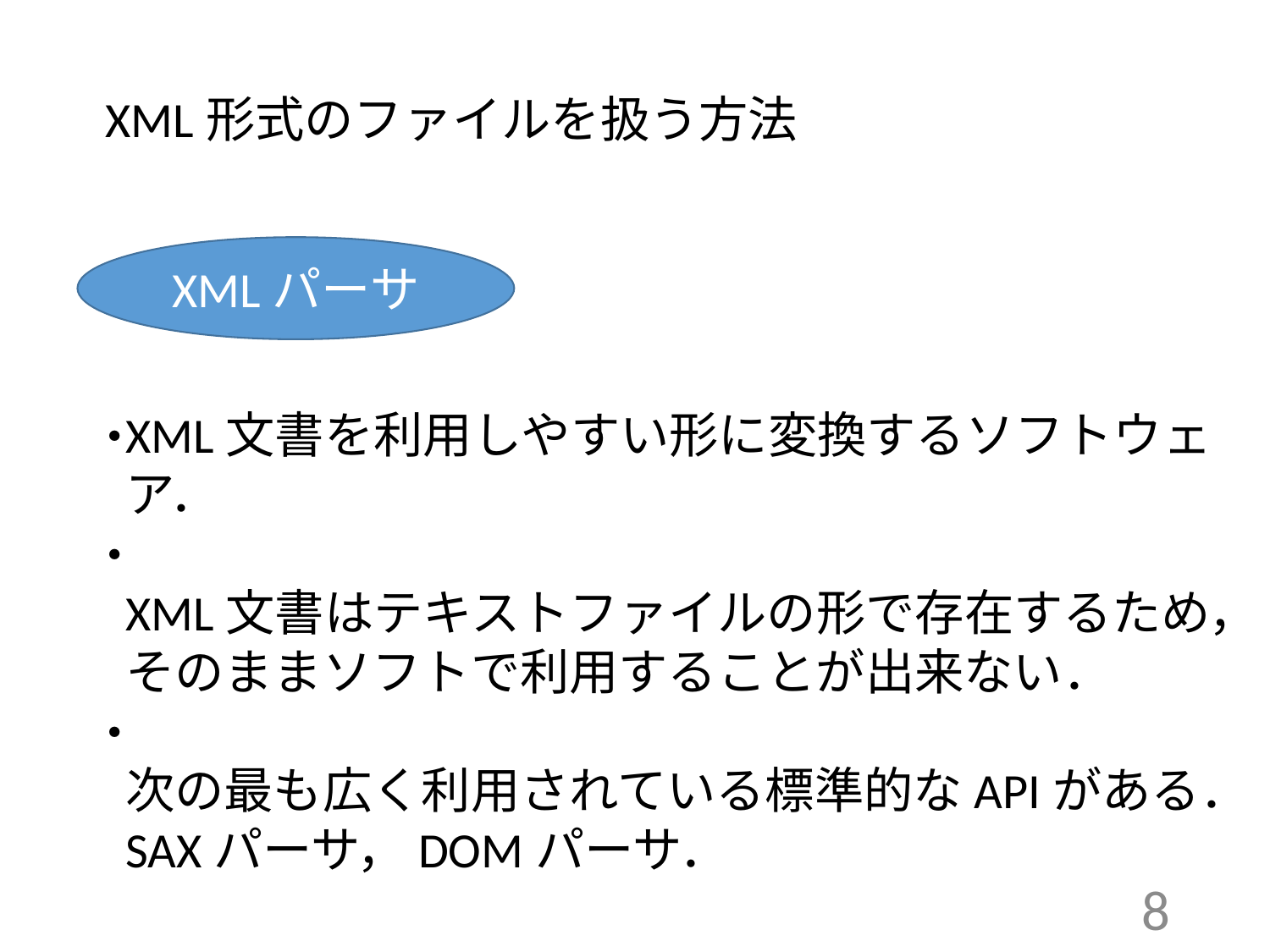

XML形式のファイルを扱う方法
XMLパーサ
XML文書を利用しやすい形に変換するソフトウェア．

XML文書はテキストファイルの形で存在するため，そのままソフトで利用することが出来ない．

次の最も広く利用されている標準的なAPIがある．
SAXパーサ，DOMパーサ．
・

・

・
8